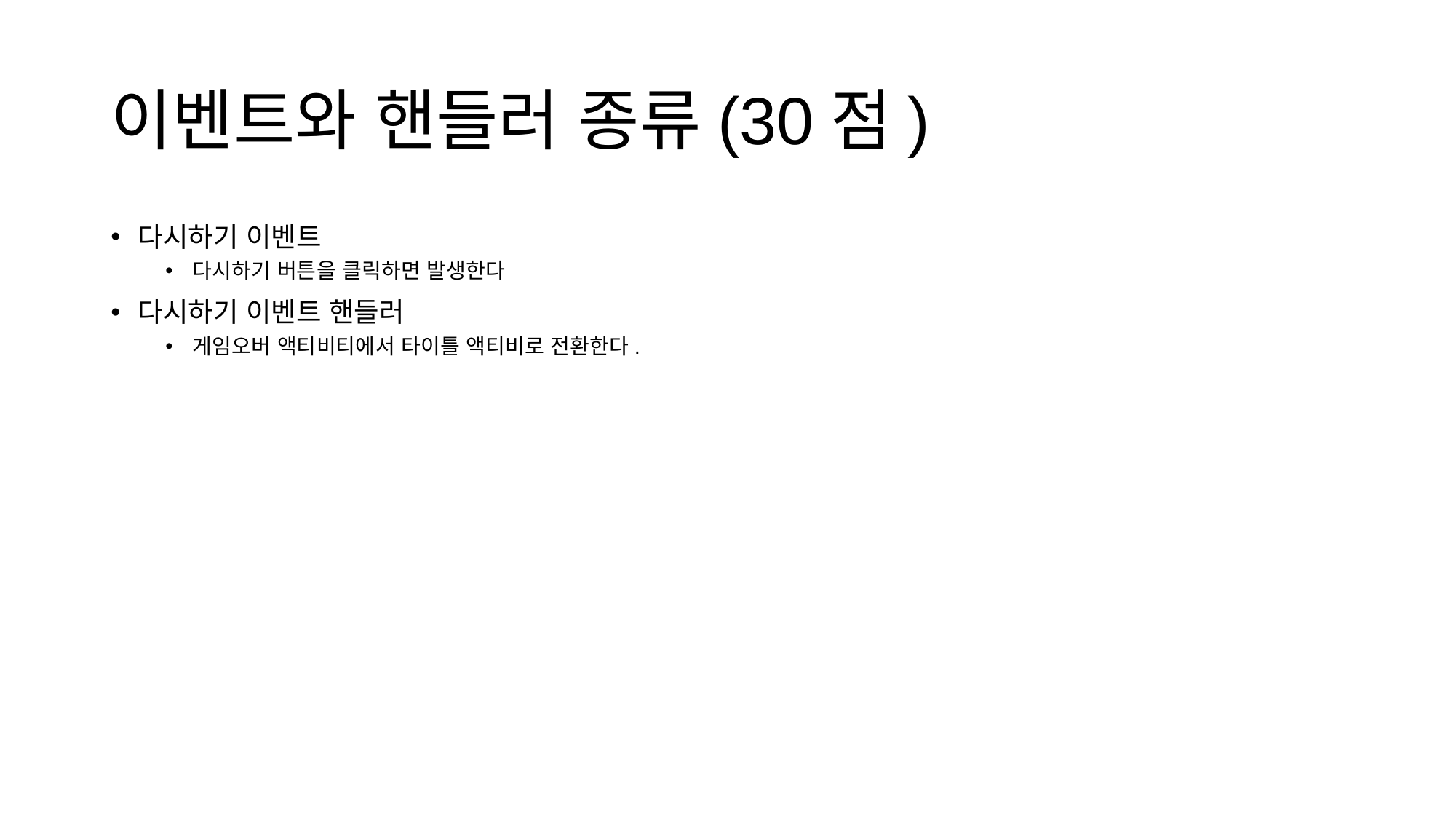

# 이벤트와 핸들러 종류(30점)
다시하기 이벤트
다시하기 버튼을 클릭하면 발생한다
다시하기 이벤트 핸들러
게임오버 액티비티에서 타이틀 액티비로 전환한다.